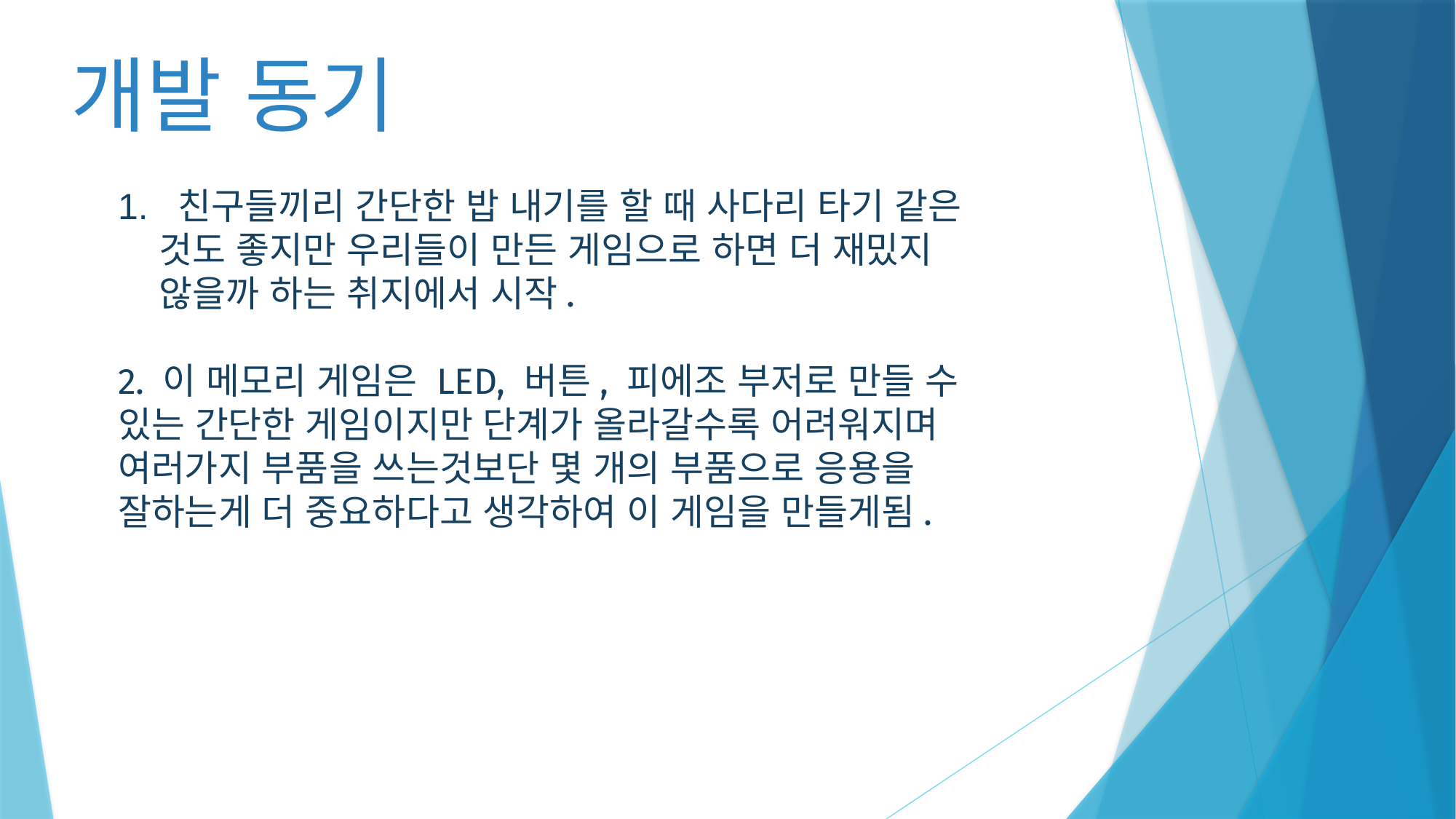

개발 동기
 친구들끼리 간단한 밥 내기를 할 때 사다리 타기 같은 것도 좋지만 우리들이 만든 게임으로 하면 더 재밌지 않을까 하는 취지에서 시작.

2. 이 메모리 게임은 LED, 버튼, 피에조 부저로 만들 수 있는 간단한 게임이지만 단계가 올라갈수록 어려워지며 여러가지 부품을 쓰는것보단 몇 개의 부품으로 응용을 잘하는게 더 중요하다고 생각하여 이 게임을 만들게됨.